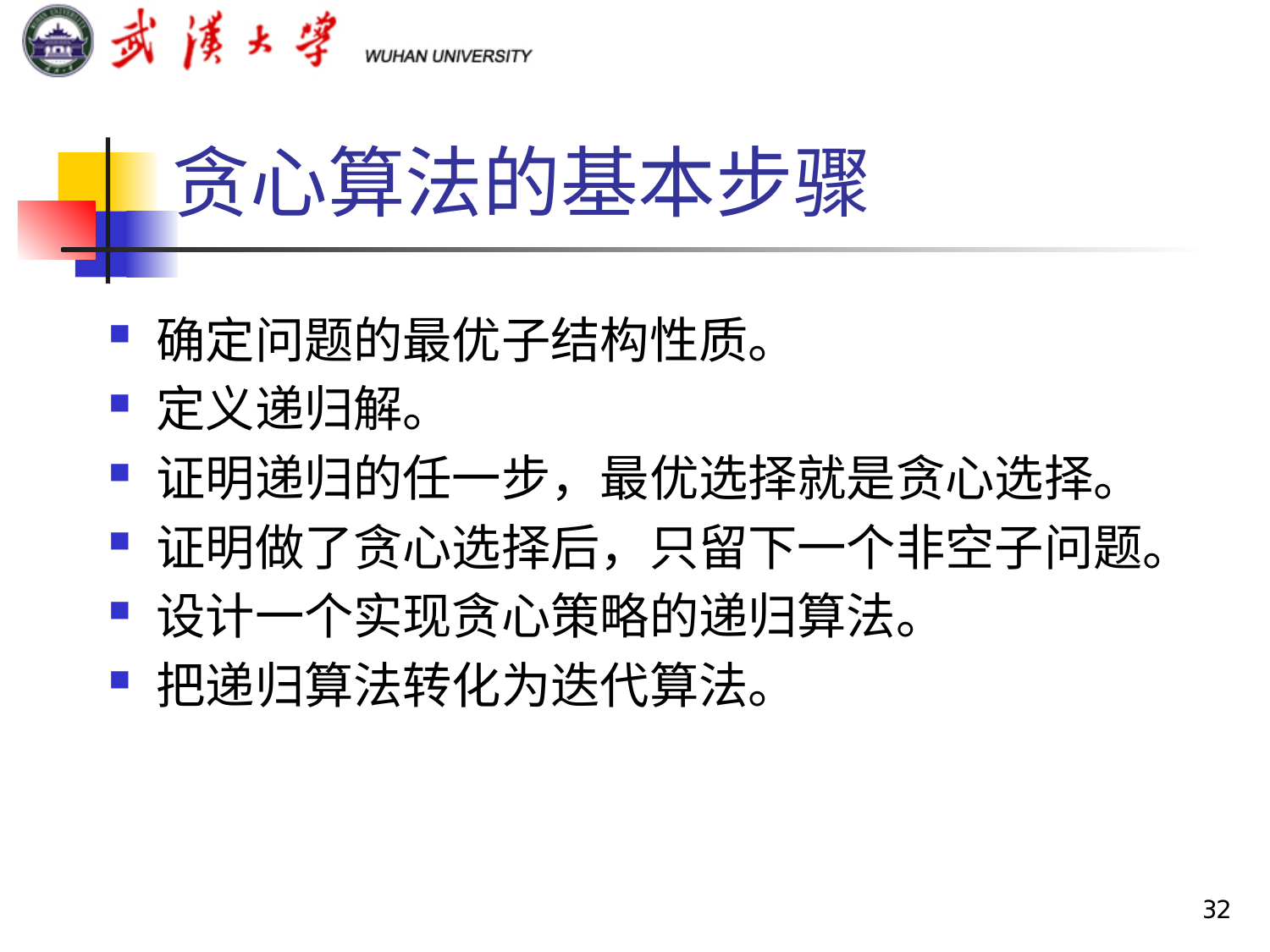

# 贪心算法的基本步骤
确定问题的最优子结构性质。
定义递归解。
证明递归的任一步，最优选择就是贪心选择。
证明做了贪心选择后，只留下一个非空子问题。
设计一个实现贪心策略的递归算法。
把递归算法转化为迭代算法。

32